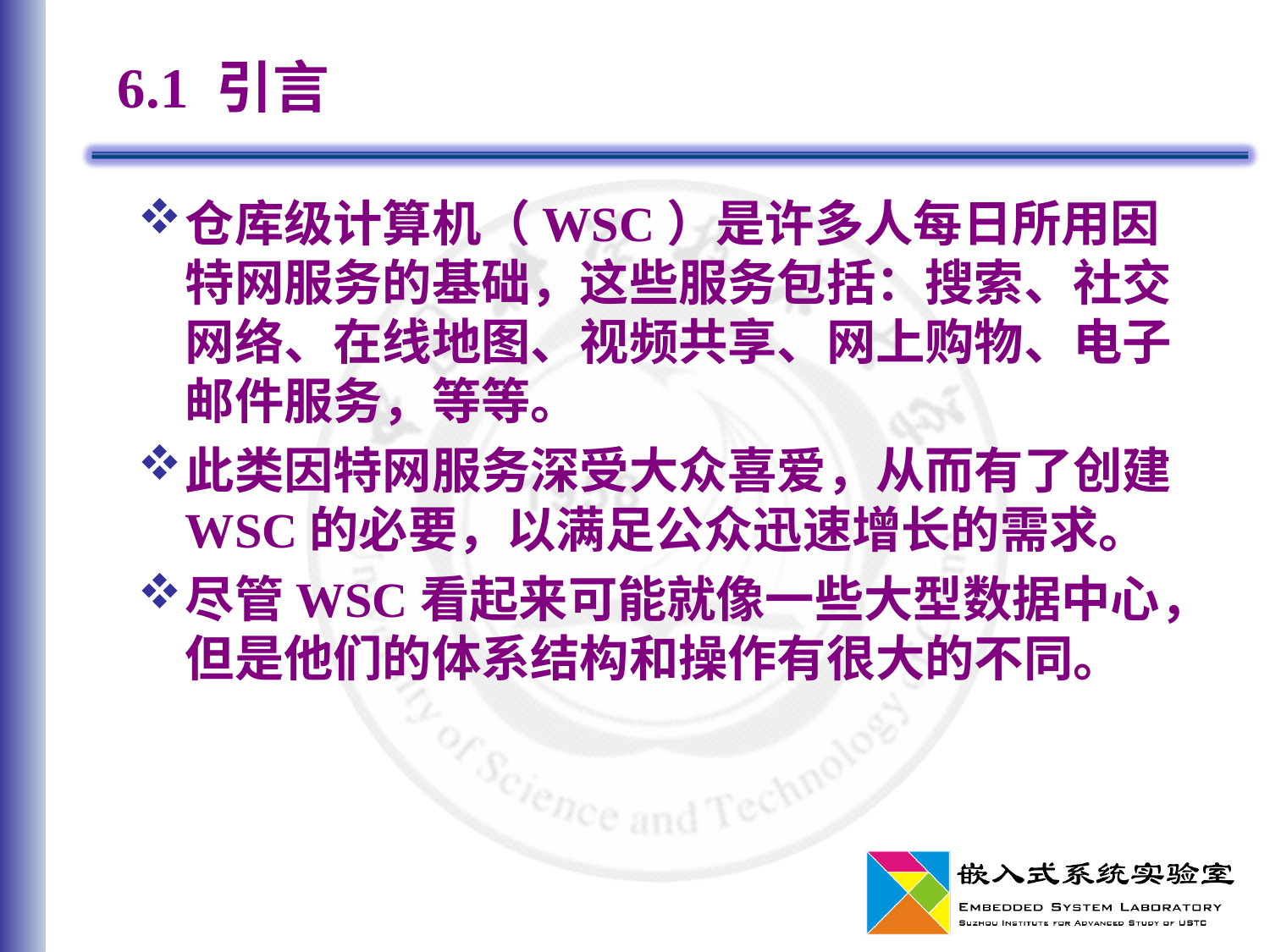

# 6.1 引言
仓库级计算机（WSC）是许多人每日所用因特网服务的基础，这些服务包括：搜索、社交网络、在线地图、视频共享、网上购物、电子邮件服务，等等。
此类因特网服务深受大众喜爱，从而有了创建WSC的必要，以满足公众迅速增长的需求。
尽管WSC看起来可能就像一些大型数据中心，但是他们的体系结构和操作有很大的不同。